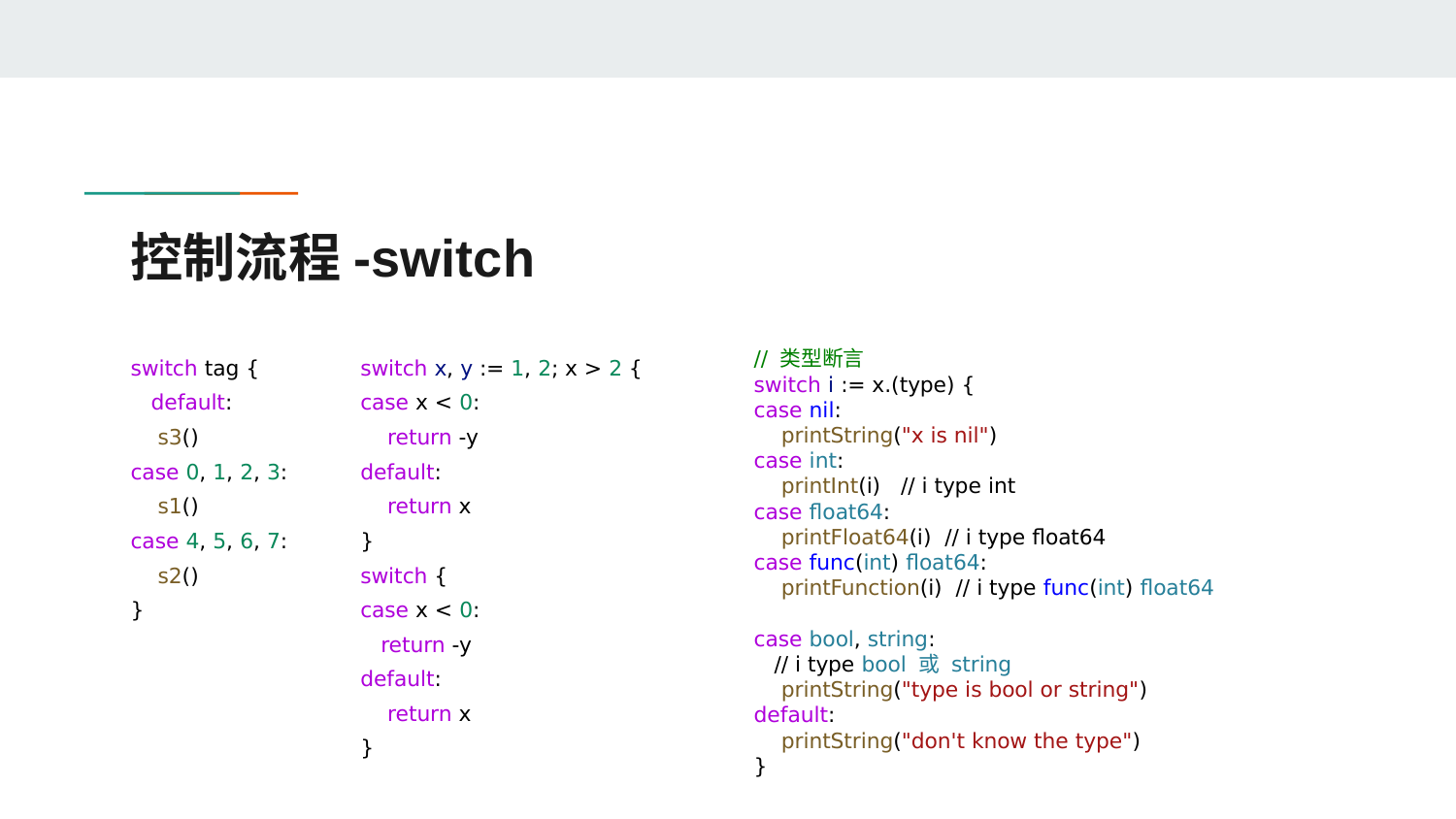

# 控制流程-switch

switch tag {
   default:
    s3()
case 0, 1, 2, 3:
    s1()
case 4, 5, 6, 7:
    s2()
}

switch x, y := 1, 2; x > 2 {
case x < 0:
    return -y
default:
    return x
}
switch {
case x < 0:
   return -y
default:
    return x
}

// 类型断言
switch i := x.(type) {
case nil:
    printString("x is nil")
case int:
    printInt(i)   // i type int
case float64:
    printFloat64(i)  // i type float64
case func(int) float64:
    printFunction(i)  // i type func(int) float64
case bool, string:
   // i type bool 或 string
    printString("type is bool or string")
default:
    printString("don't know the type")
}